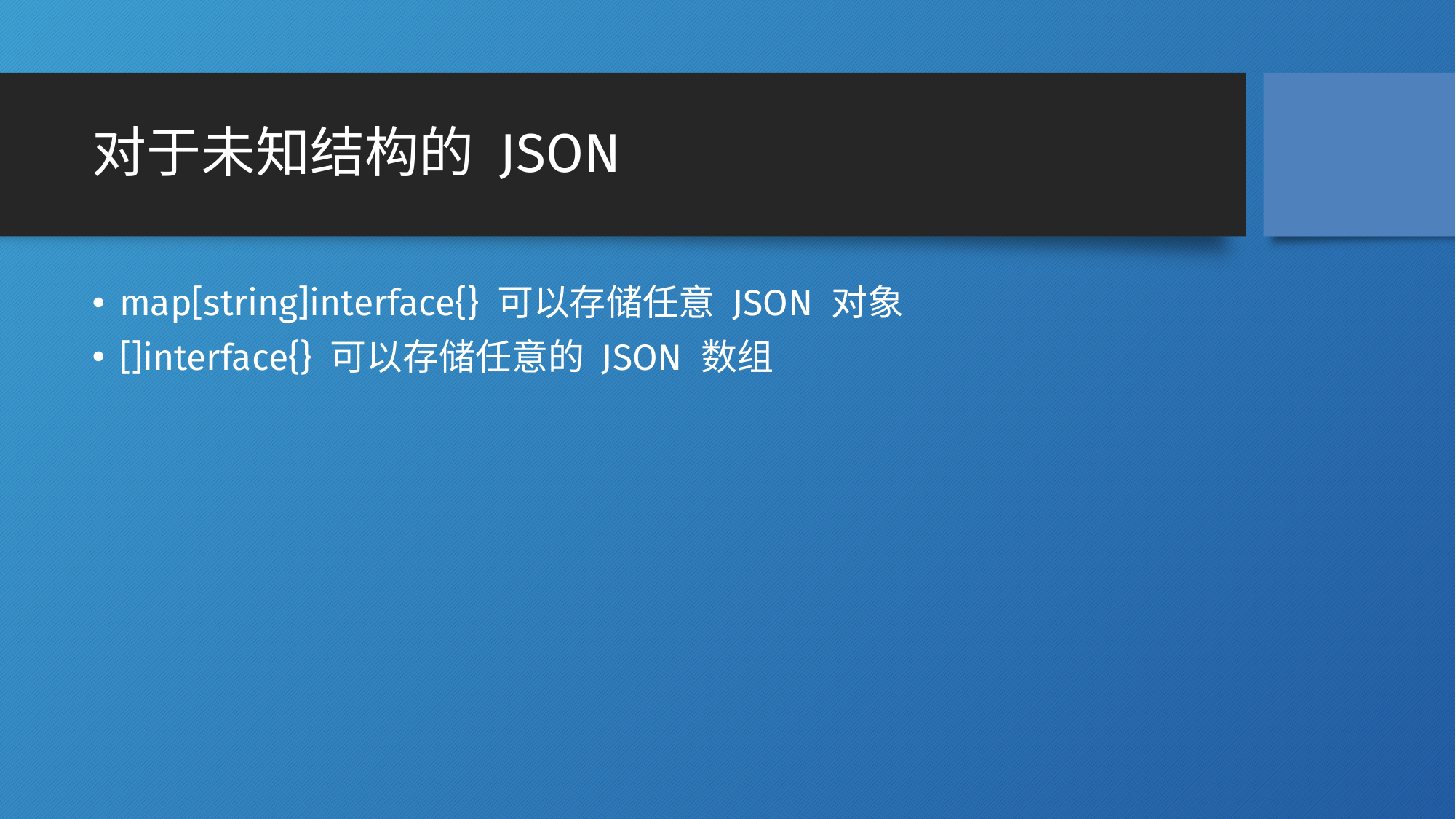

# 对于未知结构的 JSON
map[string]interface{} 可以存储任意 JSON 对象
[]interface{} 可以存储任意的 JSON 数组